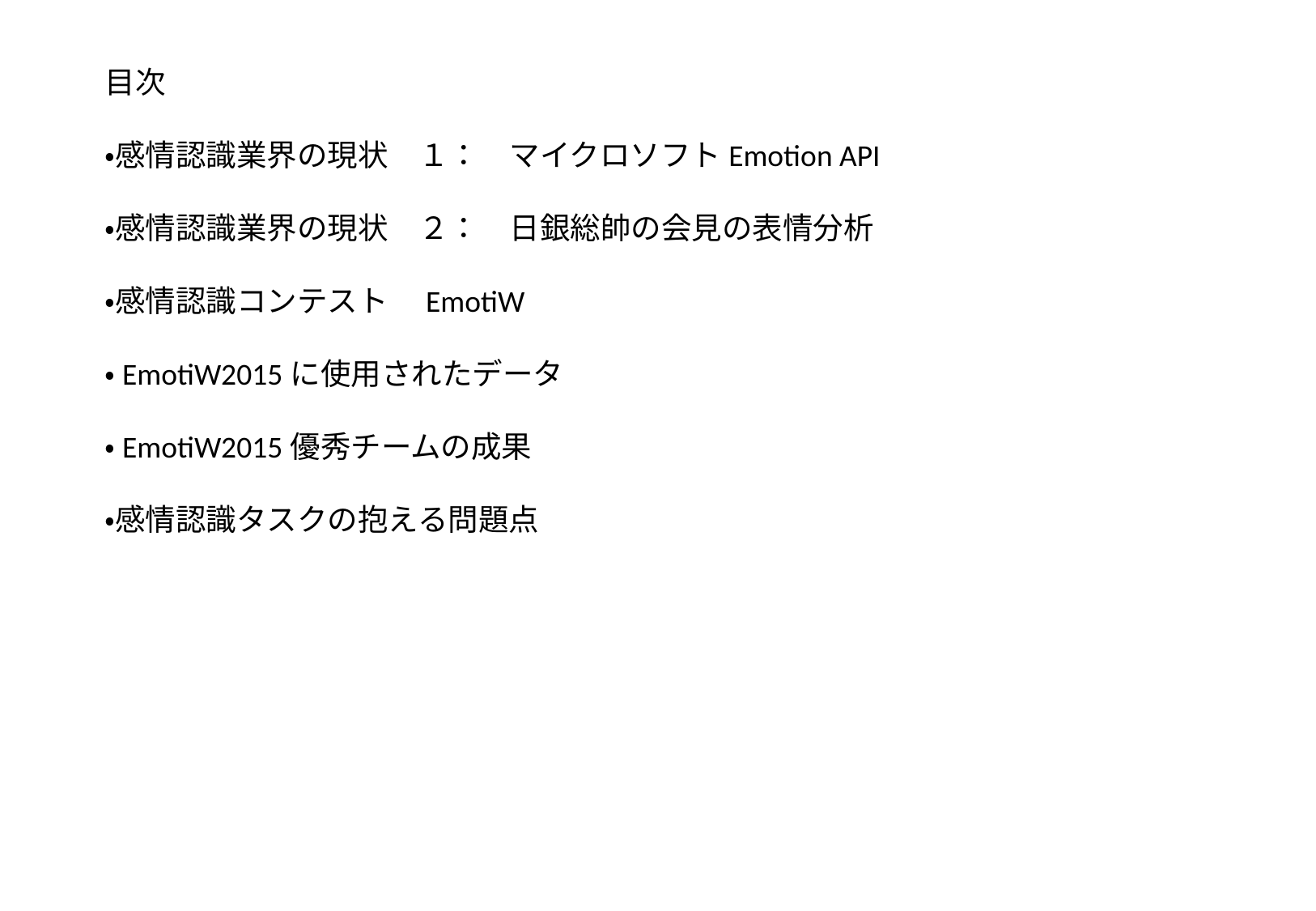

目次

・感情認識業界の現状　１：　マイクロソフトEmotion API

・感情認識業界の現状　２：　日銀総帥の会見の表情分析

・感情認識コンテスト　EmotiW

・EmotiW2015に使用されたデータ

・EmotiW2015優秀チームの成果

・感情認識タスクの抱える問題点